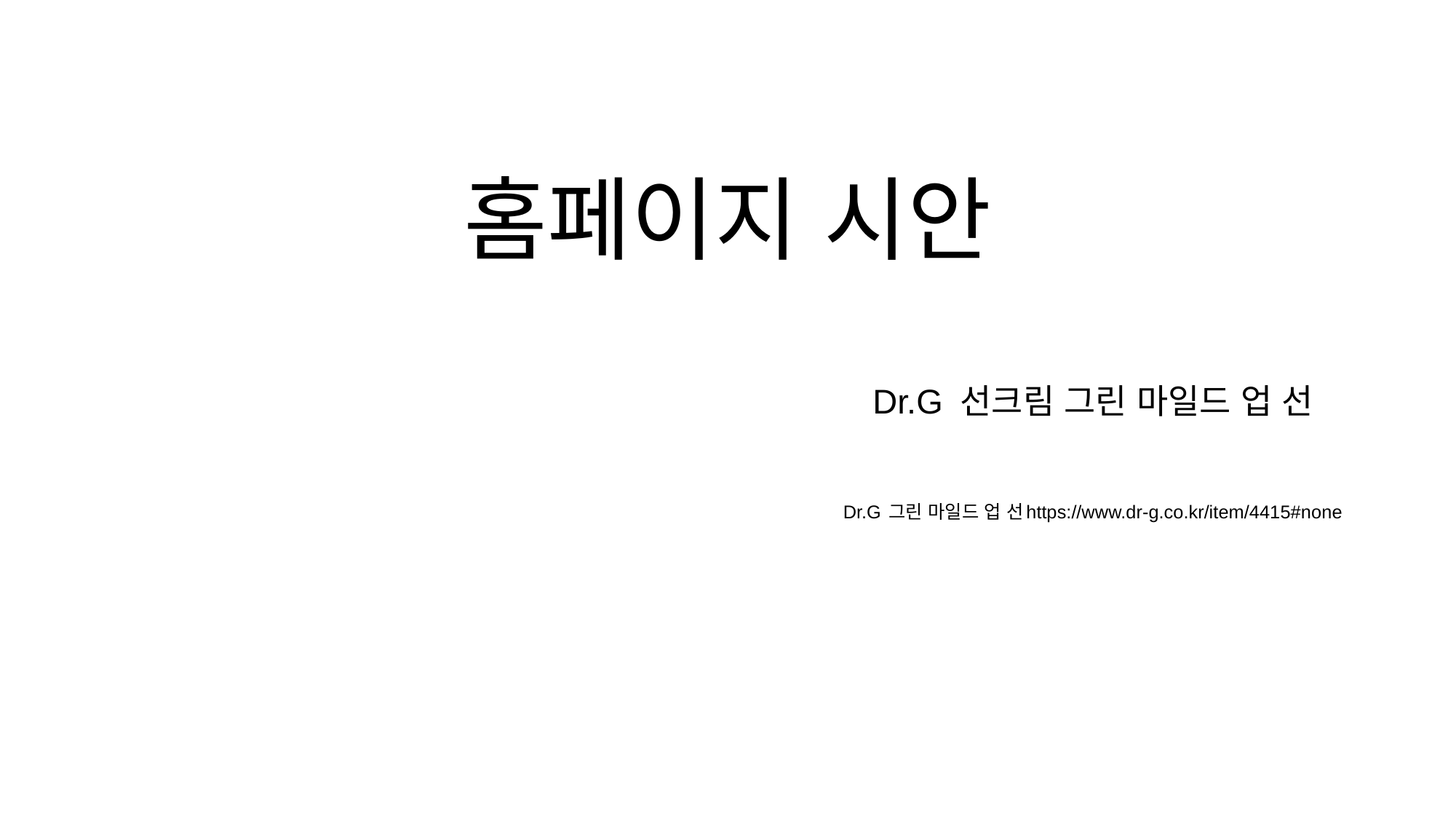

# 홈페이지 시안
Dr.G 선크림 그린 마일드 업 선
Dr.G 그린 마일드 업 선https://www.dr-g.co.kr/item/4415#none